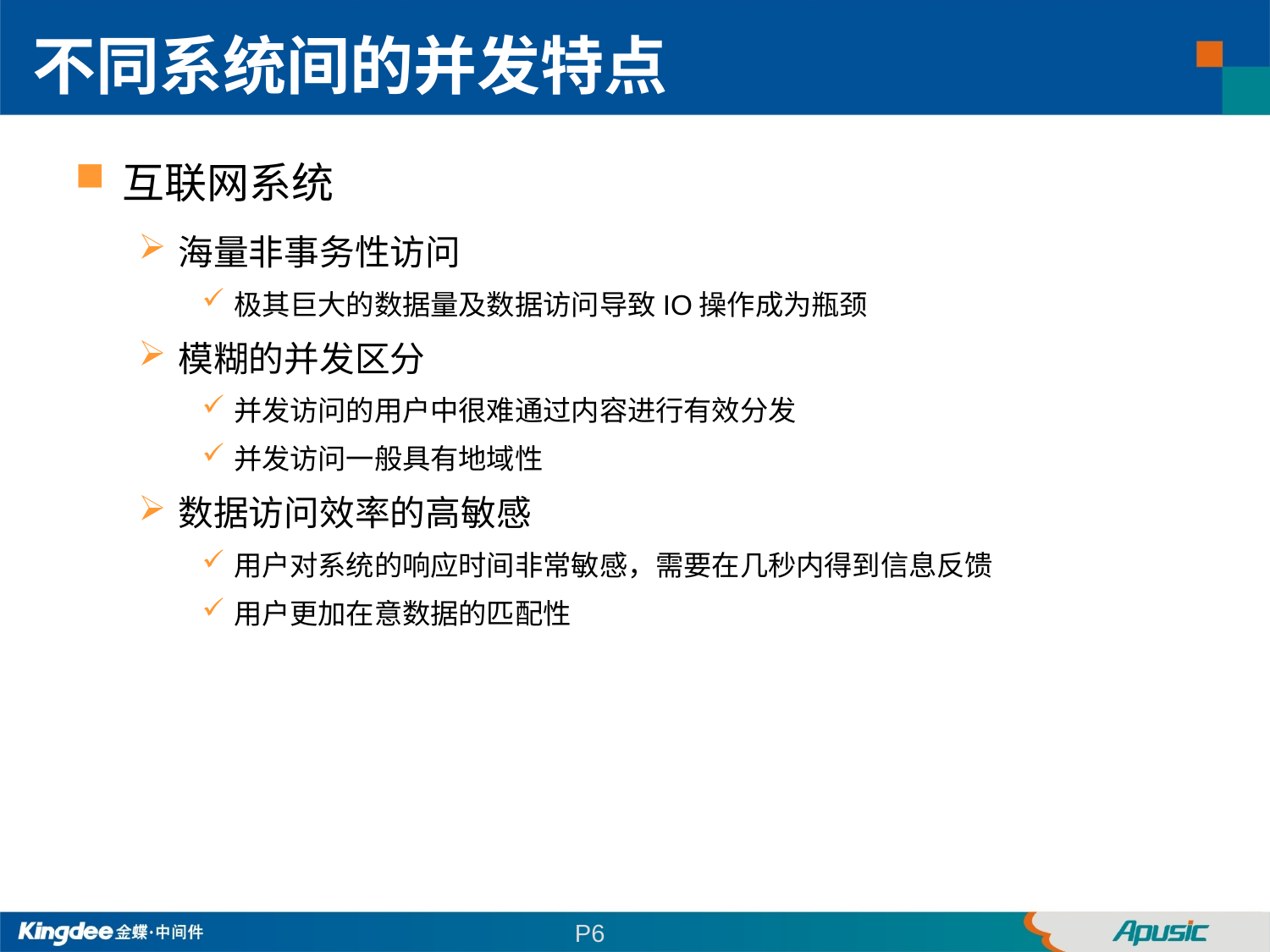

不同系统间的并发特点
互联网系统
海量非事务性访问
极其巨大的数据量及数据访问导致IO操作成为瓶颈
模糊的并发区分
并发访问的用户中很难通过内容进行有效分发
并发访问一般具有地域性
数据访问效率的高敏感
用户对系统的响应时间非常敏感，需要在几秒内得到信息反馈
用户更加在意数据的匹配性